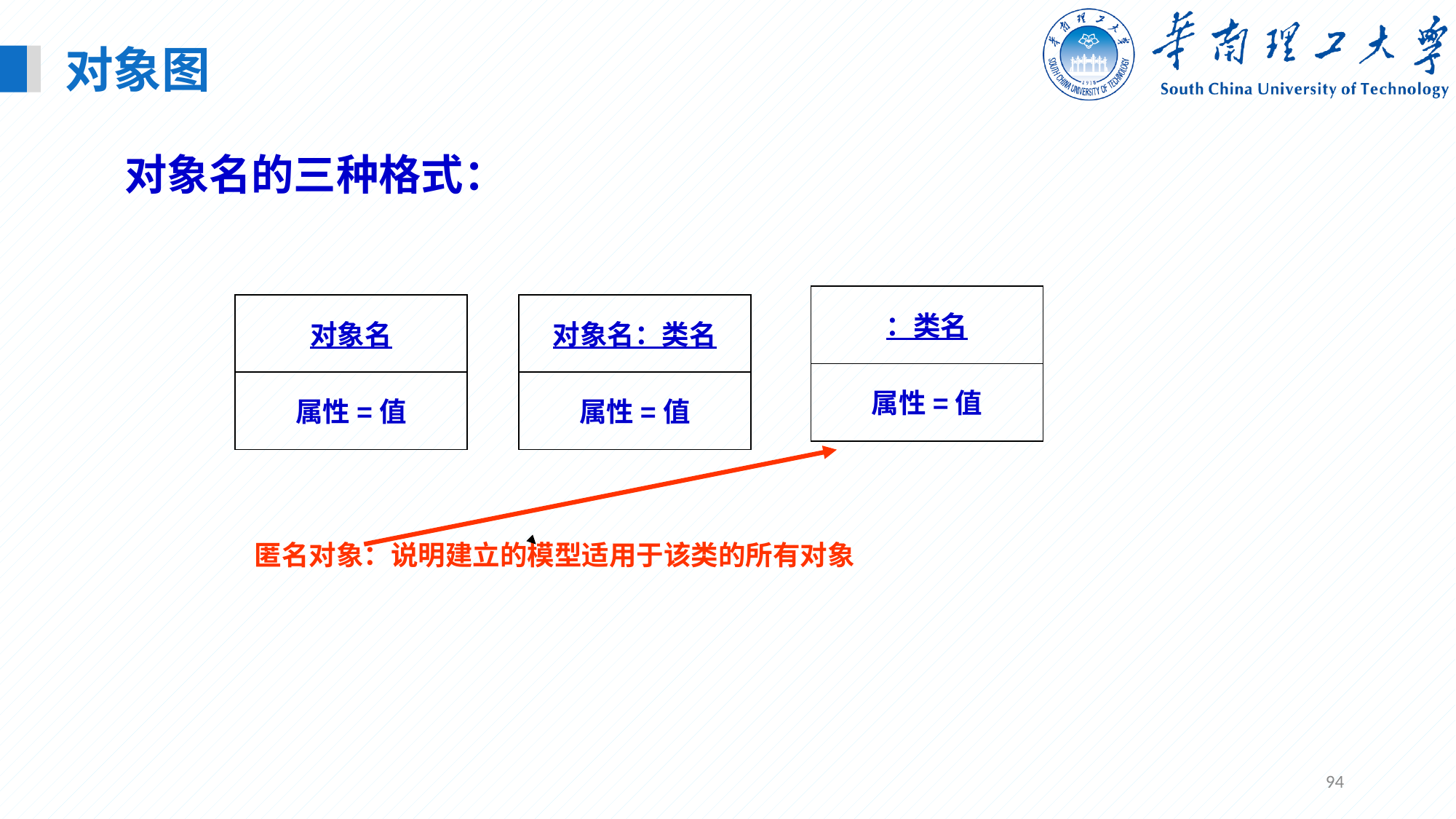

对象图
对象名的三种格式：
：类名
对象名
对象名：类名
属性=值
属性=值
属性=值

匿名对象：说明建立的模型适用于该类的所有对象

94